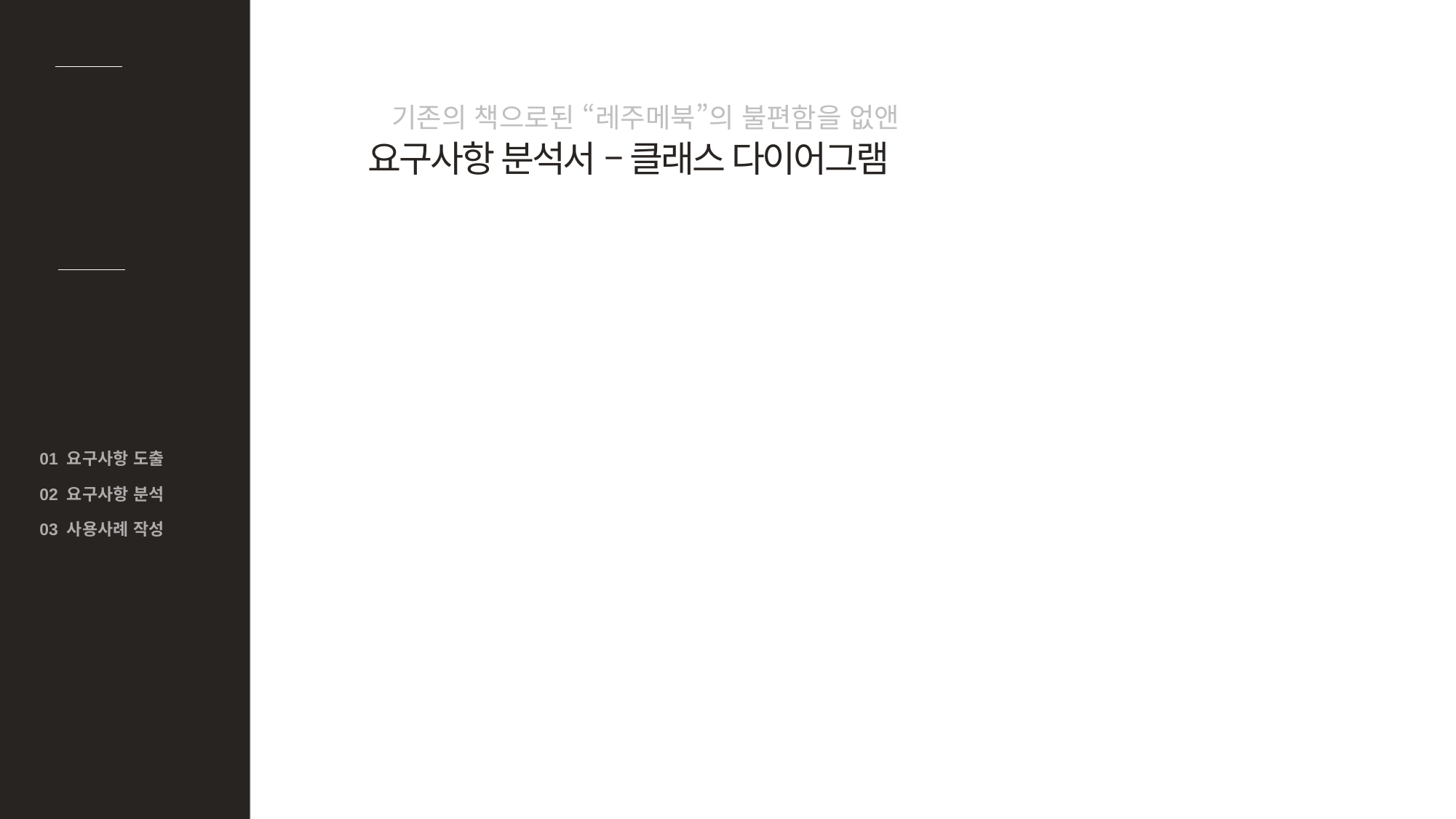

#
04
요구분석
기존의 책으로된 “레주메북”의 불편함을 없앤
요구사항 분석서 – 클래스 다이어그램
01 요구사항 도출
02 요구사항 분석
03 사용사례 작성
04 요구사항 분석서 & 검증 및 확인